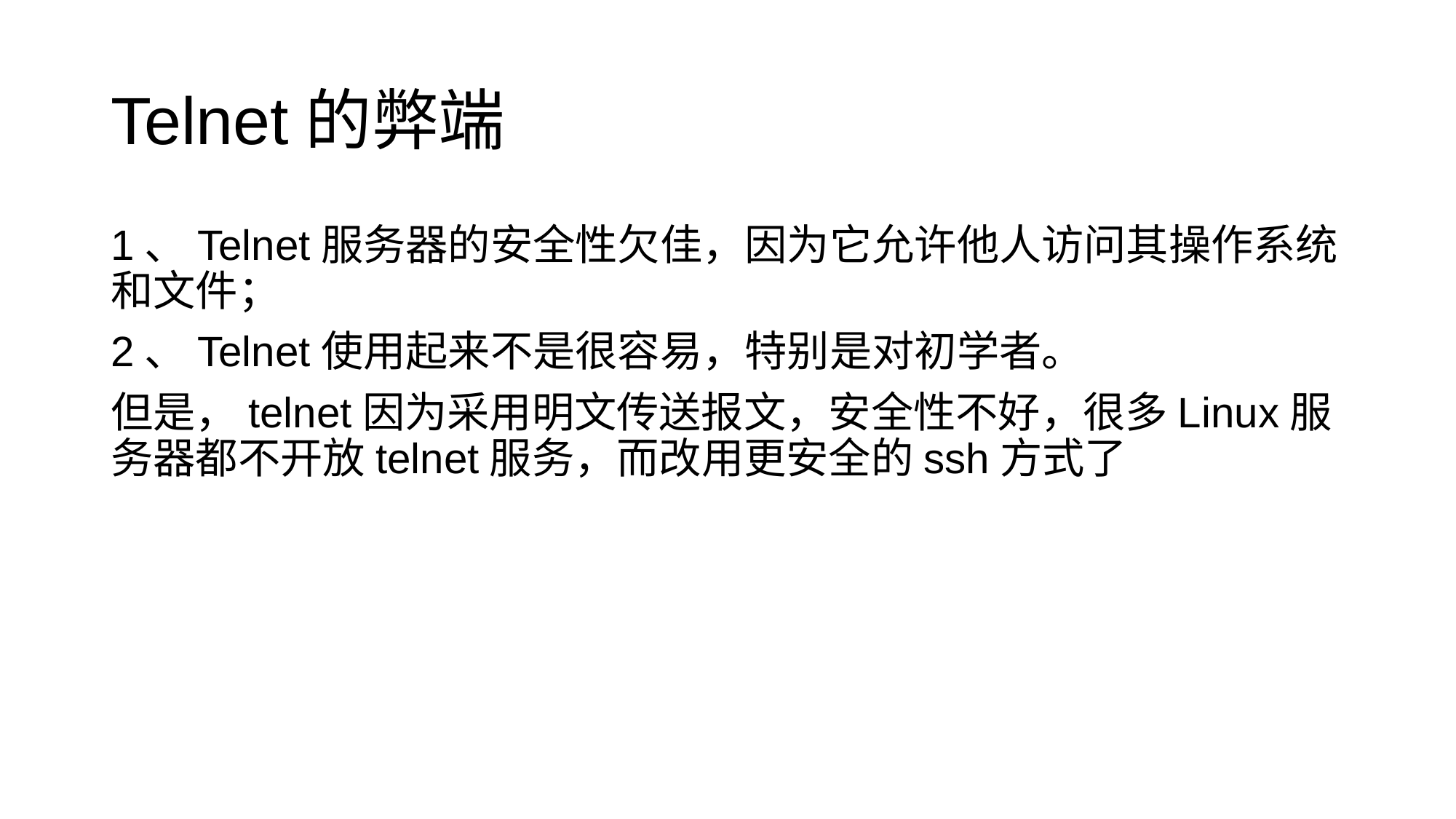

# Telnet的弊端
1、Telnet服务器的安全性欠佳，因为它允许他人访问其操作系统和文件；
2、Telnet使用起来不是很容易，特别是对初学者。
但是，telnet因为采用明文传送报文，安全性不好，很多Linux服务器都不开放telnet服务，而改用更安全的ssh方式了